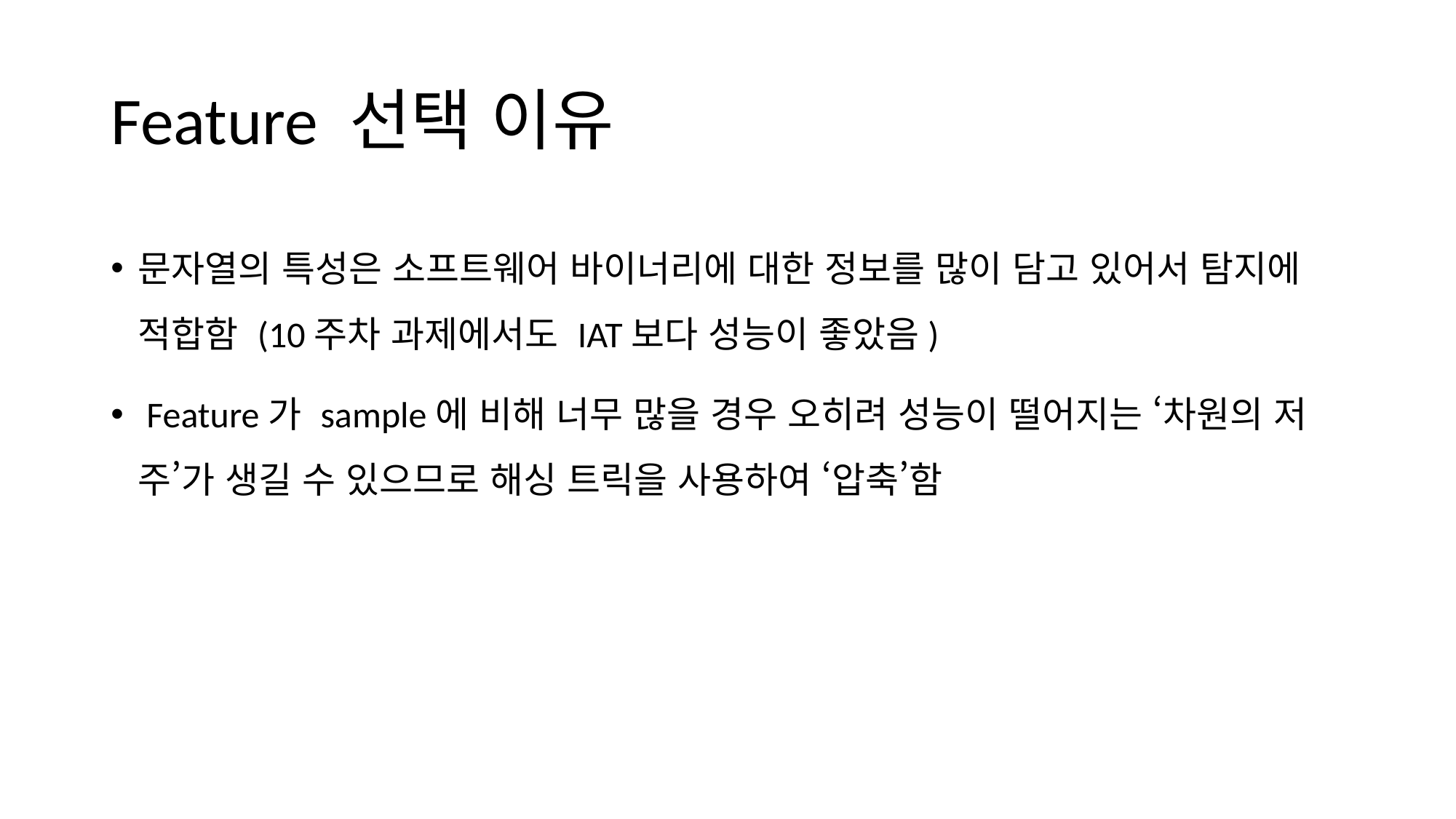

# Feature 선택 이유
문자열의 특성은 소프트웨어 바이너리에 대한 정보를 많이 담고 있어서 탐지에 적합함 (10주차 과제에서도 IAT보다 성능이 좋았음)
 Feature가 sample에 비해 너무 많을 경우 오히려 성능이 떨어지는 ‘차원의 저주’가 생길 수 있으므로 해싱 트릭을 사용하여 ‘압축’함